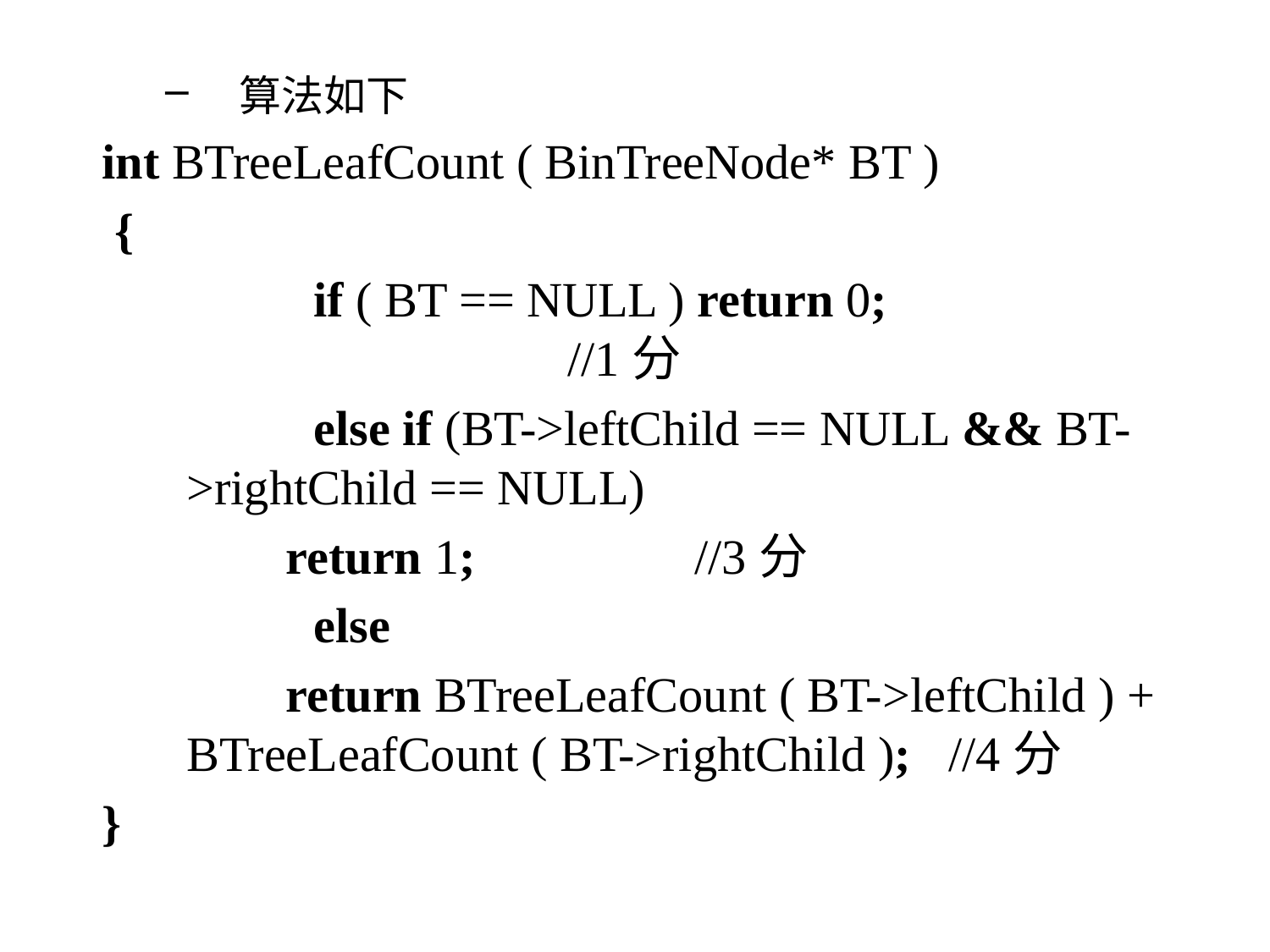

算法如下
int BTreeLeafCount ( BinTreeNode* BT )
 {
		if ( BT == NULL ) return 0;                                          		//1分
		else if (BT->leftChild == NULL && BT->rightChild == NULL)
               return 1;           	//3分
		else
               return BTreeLeafCount ( BT->leftChild ) + BTreeLeafCount ( BT->rightChild ); 	//4分
}